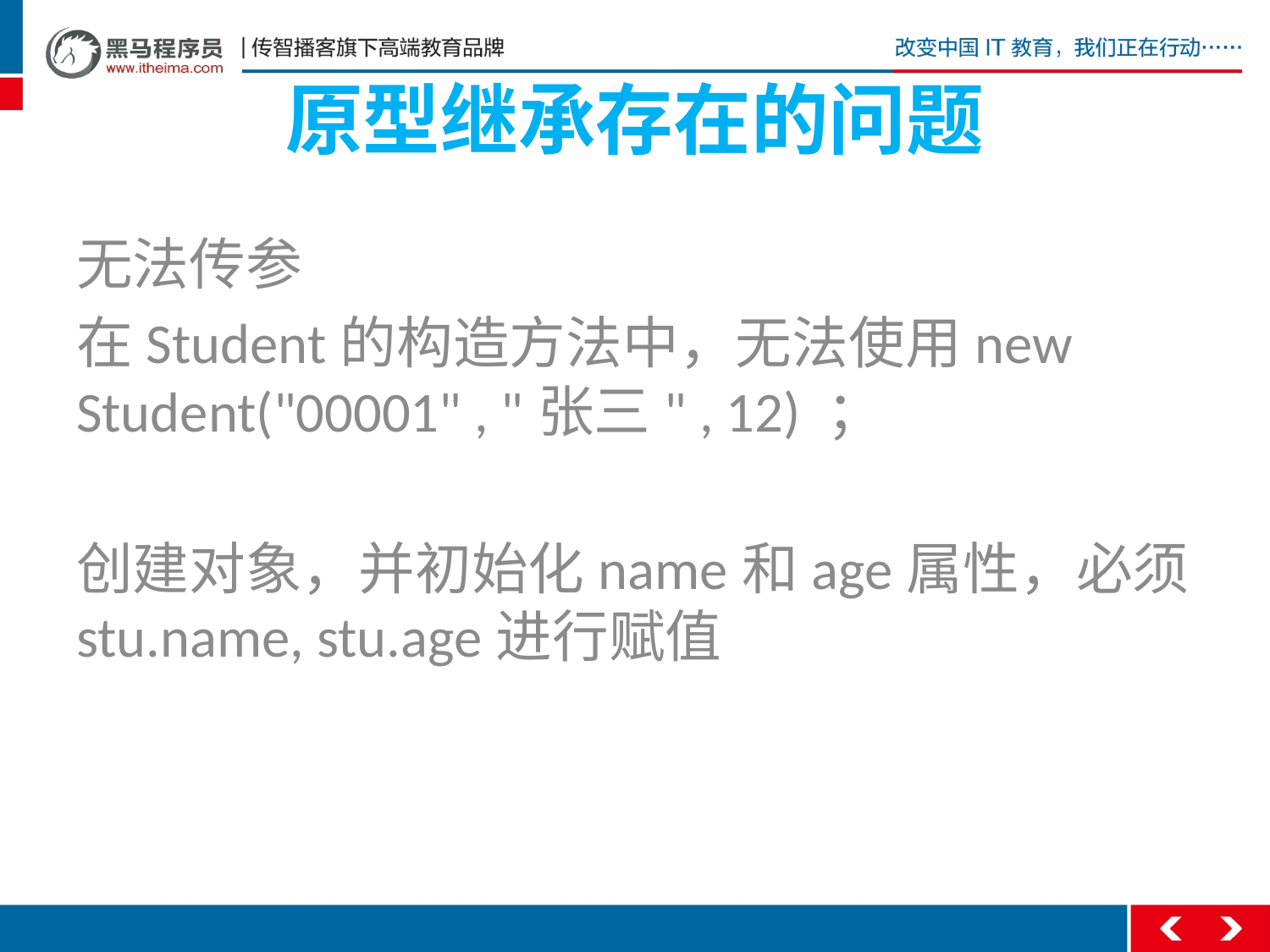

# 原型继承存在的问题
无法传参
在Student的构造方法中，无法使用new Student("00001" , "张三" , 12) ；

创建对象，并初始化name和age属性，必须stu.name, stu.age进行赋值